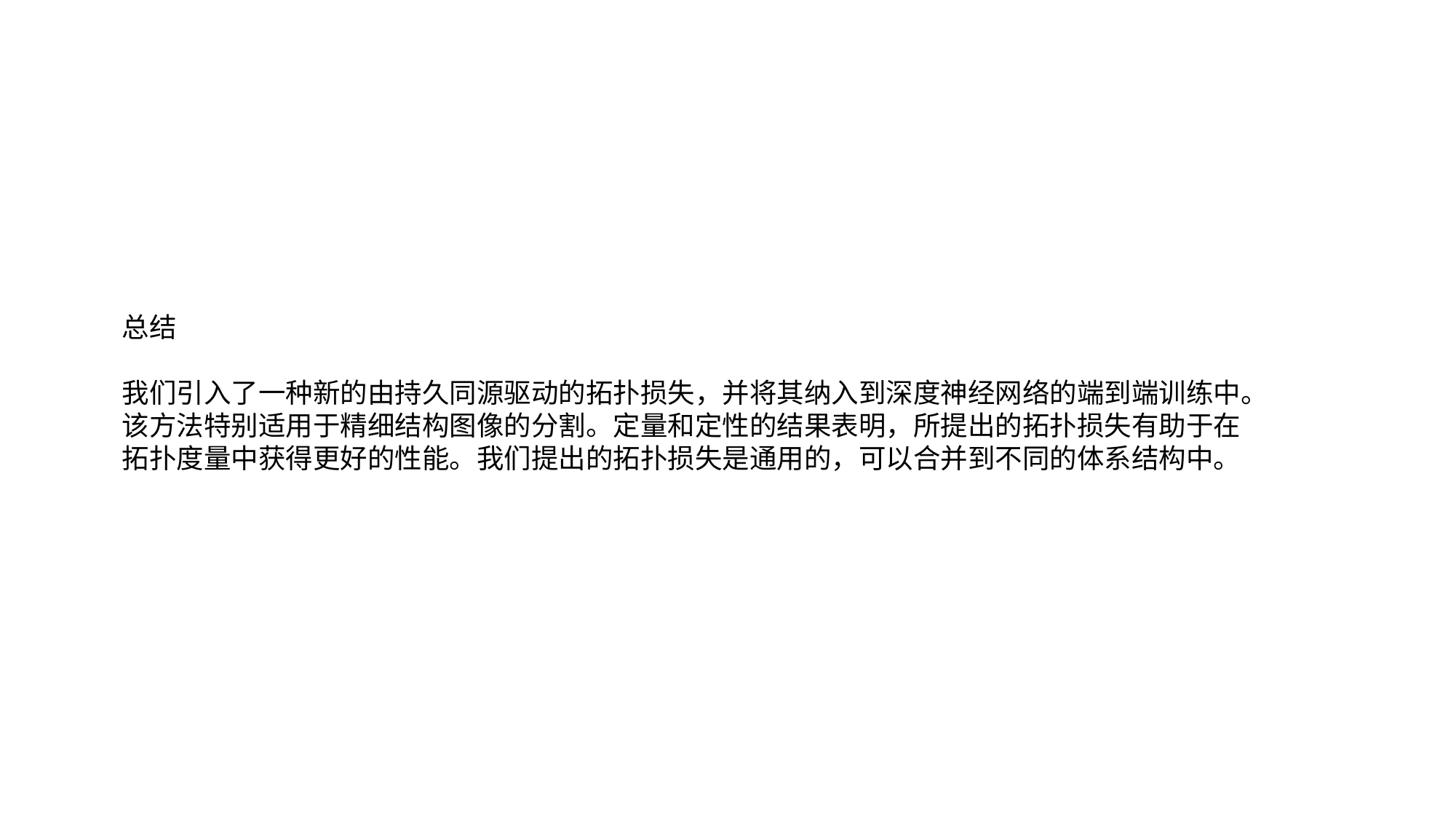

总结

我们引入了一种新的由持久同源驱动的拓扑损失，并将其纳入到深度神经网络的端到端训练中。该方法特别适用于精细结构图像的分割。定量和定性的结果表明，所提出的拓扑损失有助于在拓扑度量中获得更好的性能。我们提出的拓扑损失是通用的，可以合并到不同的体系结构中。